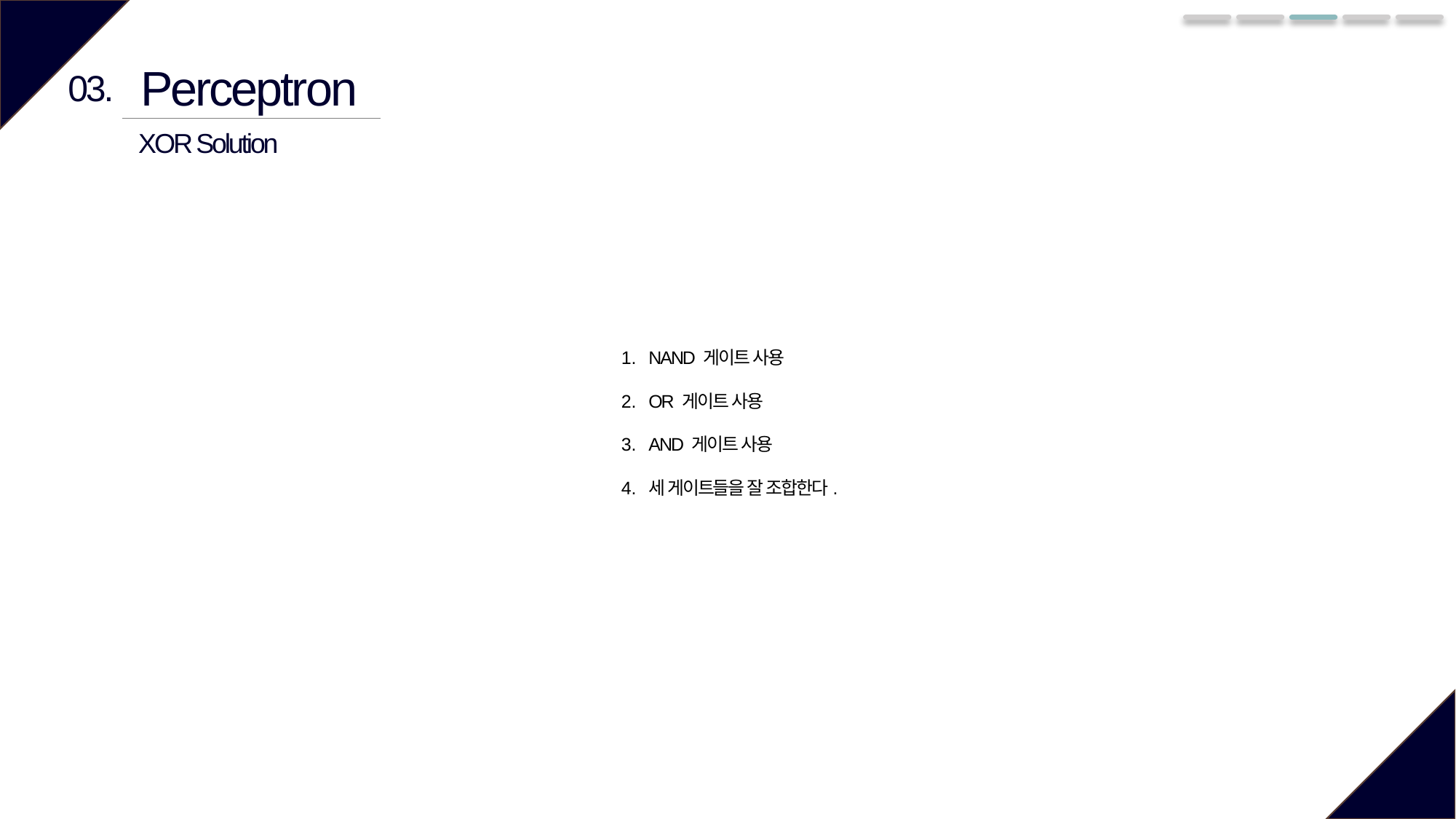

Perceptron
03.
XOR Solution
NAND 게이트 사용
OR 게이트 사용
AND 게이트 사용
세 게이트들을 잘 조합한다.